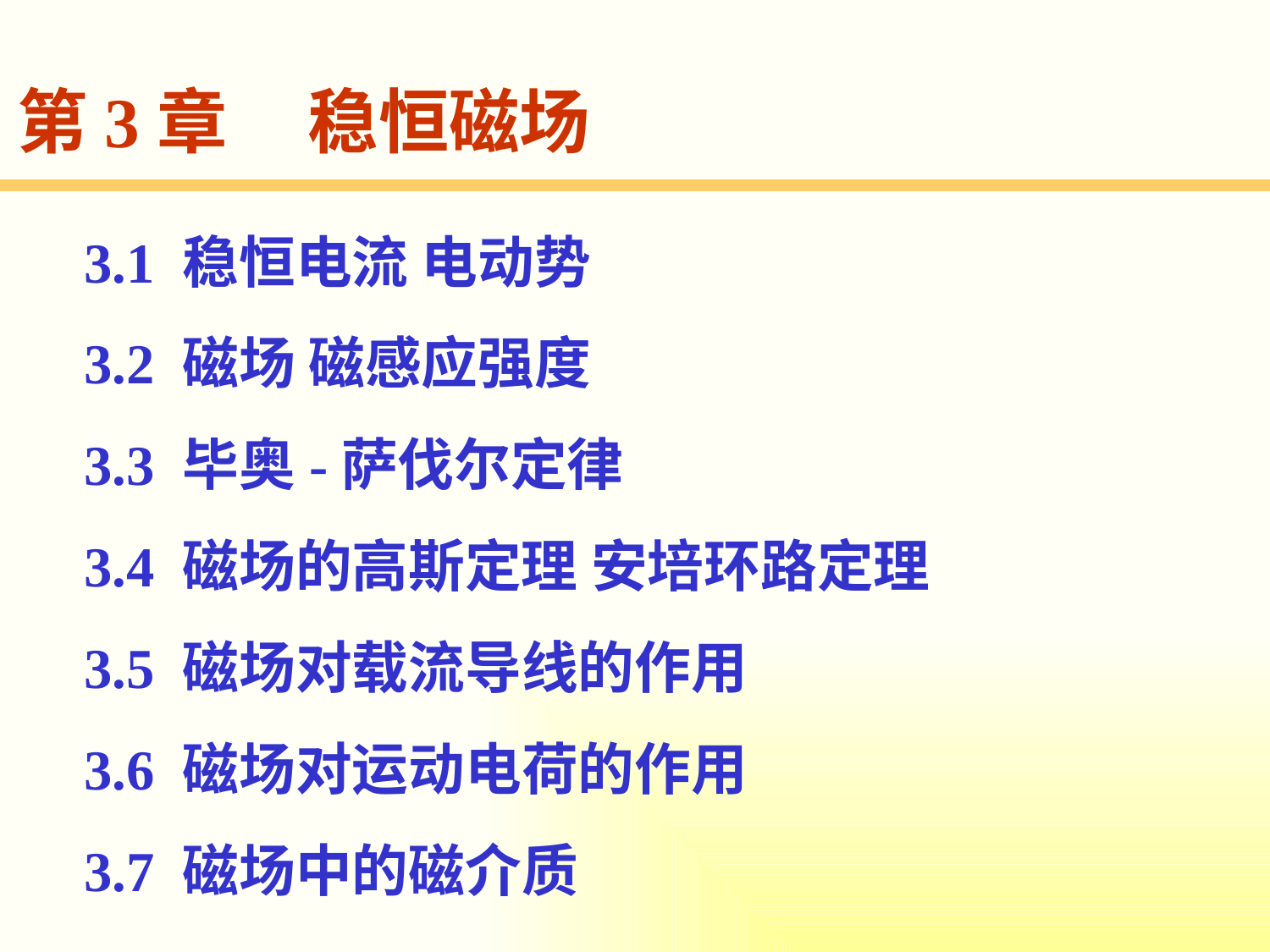

第3章     稳恒磁场

3.1 稳恒电流 电动势
3.2 磁场 磁感应强度
3.3 毕奥-萨伐尔定律
3.4 磁场的高斯定理 安培环路定理
3.5 磁场对载流导线的作用
3.6 磁场对运动电荷的作用
3.7 磁场中的磁介质